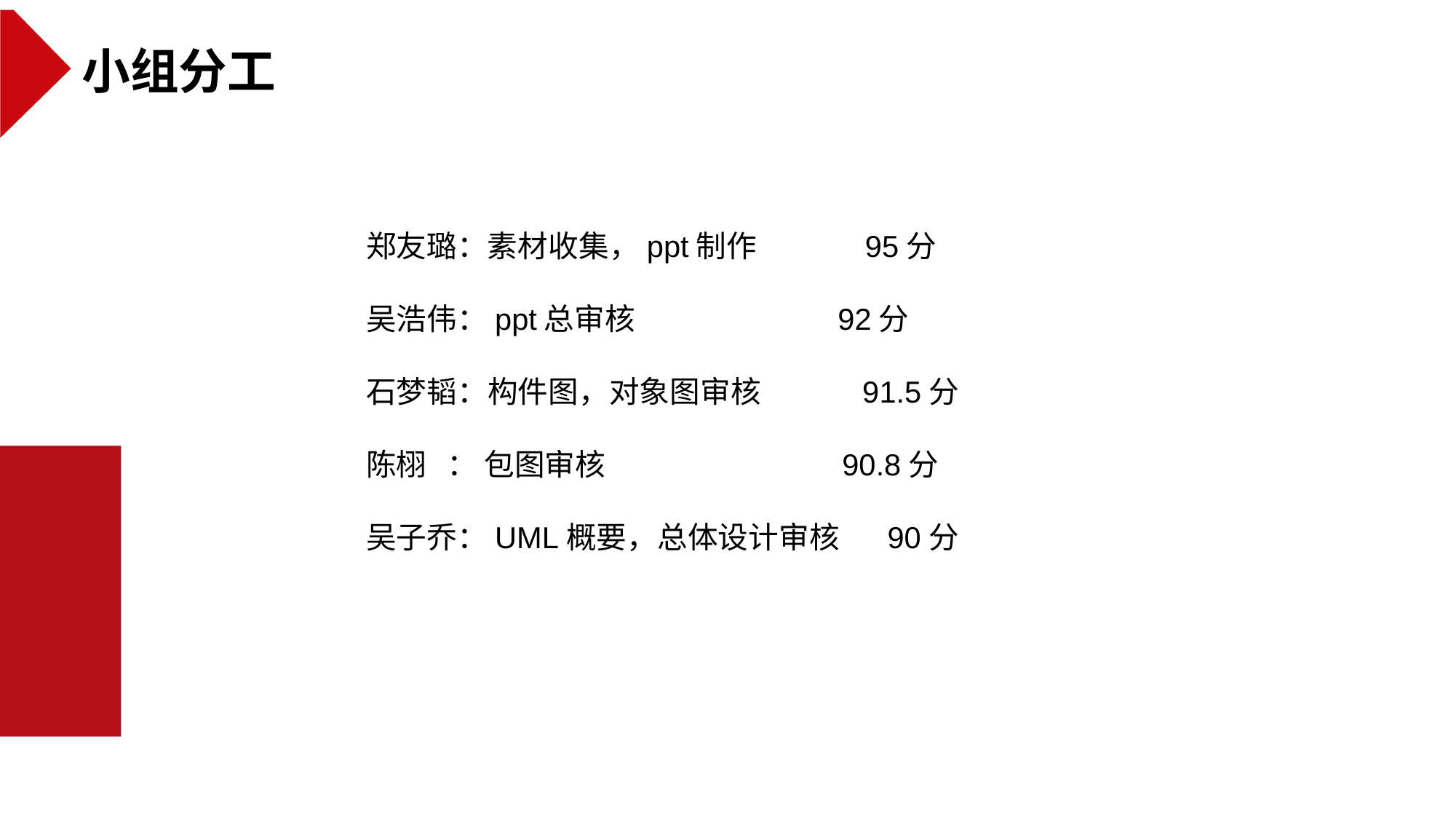

小组分工
郑友璐：素材收集，ppt制作               95分
吴浩伟：ppt总审核                             92分
石梦韬：构件图，对象图审核              91.5分
陈栩   ： 包图审核       	                     90.8分
吴子乔：UML概要，总体设计审核      90分